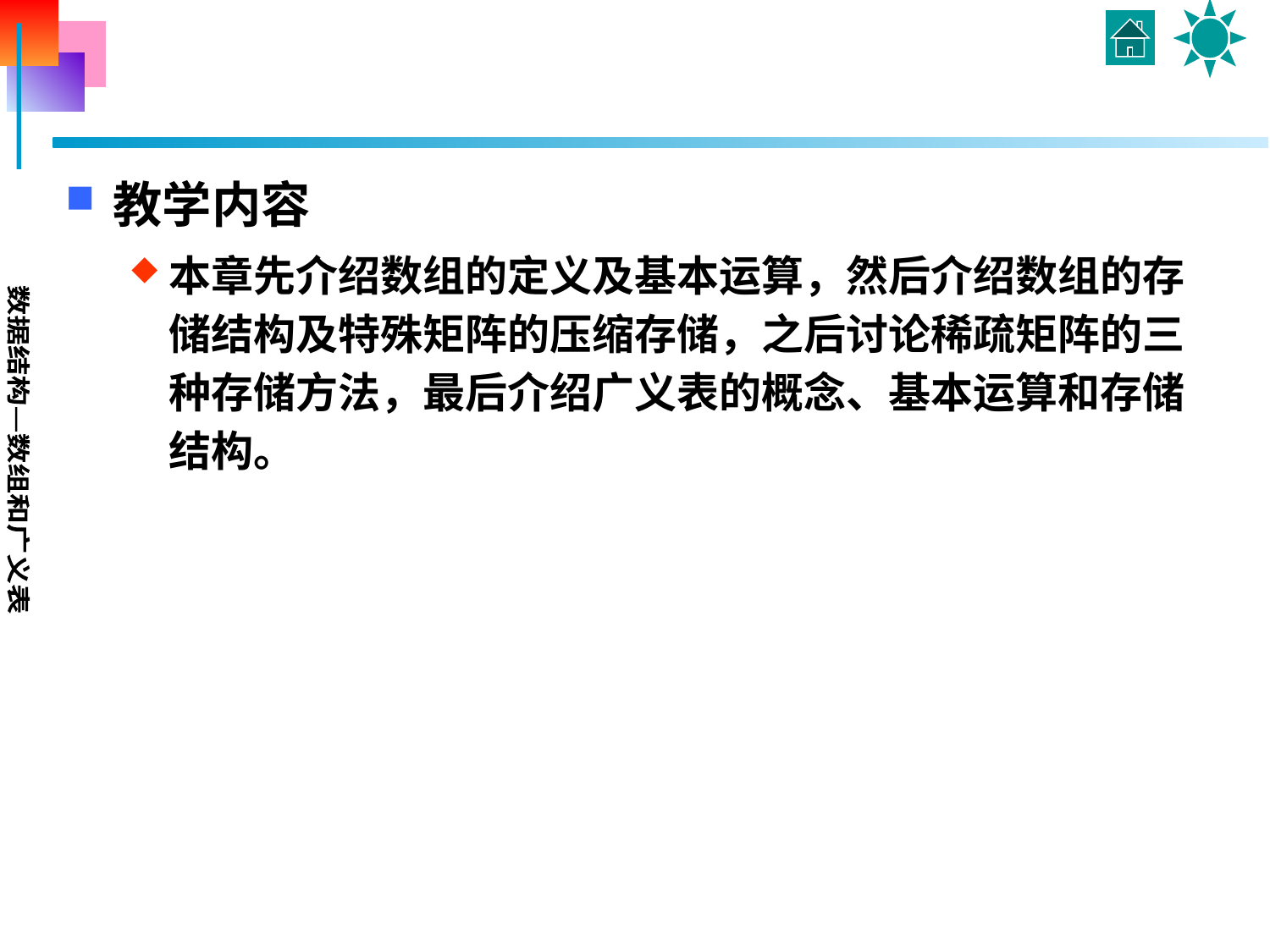

#
教学内容
本章先介绍数组的定义及基本运算，然后介绍数组的存储结构及特殊矩阵的压缩存储，之后讨论稀疏矩阵的三种存储方法，最后介绍广义表的概念、基本运算和存储结构。

2